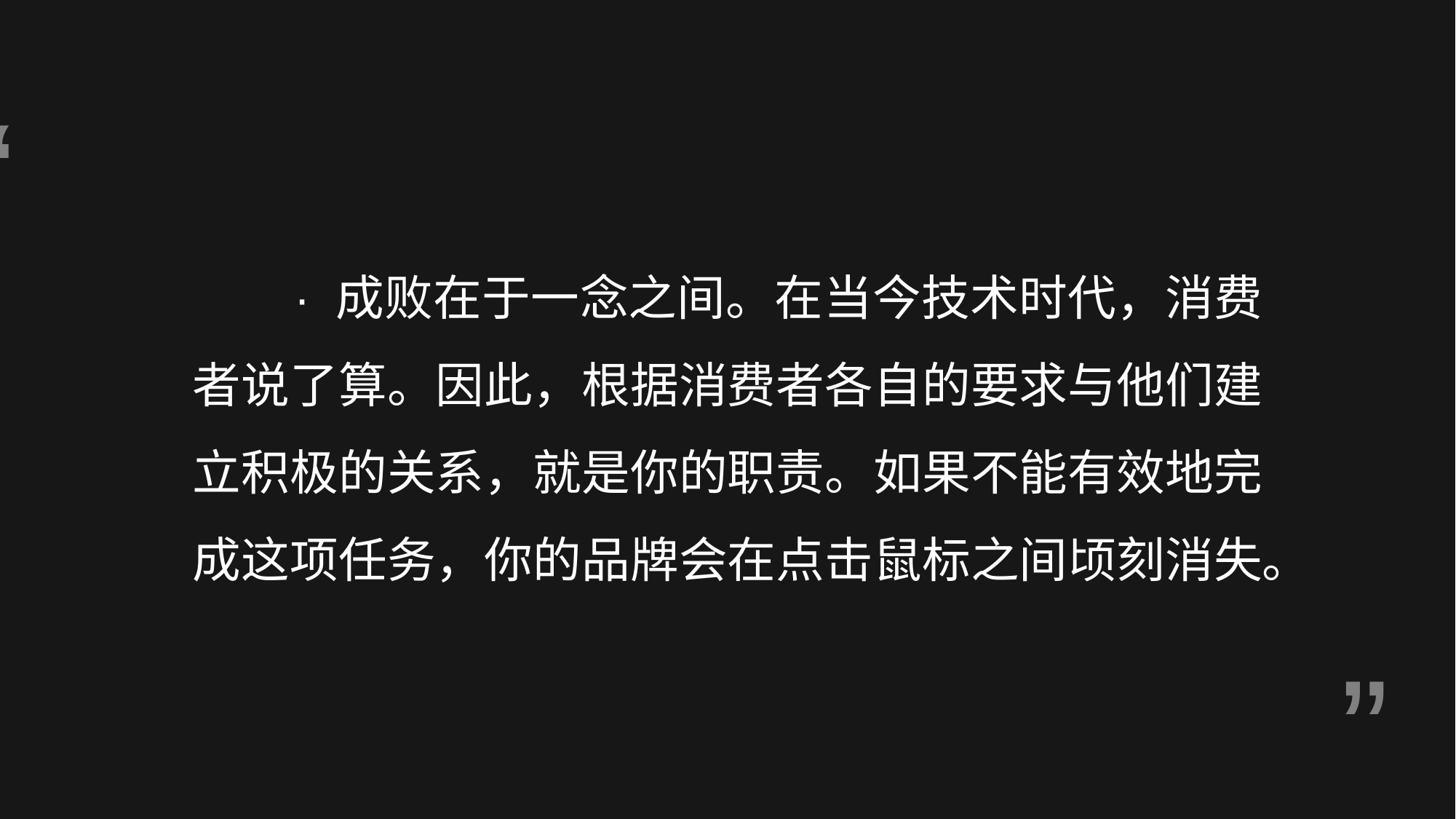

“
· 成败在于一念之间。在当今技术时代，消费者说了算。因此，根据消费者各自的要求与他们建立积极的关系，就是你的职责。如果不能有效地完成这项任务，你的品牌会在点击鼠标之间顷刻消失。
”